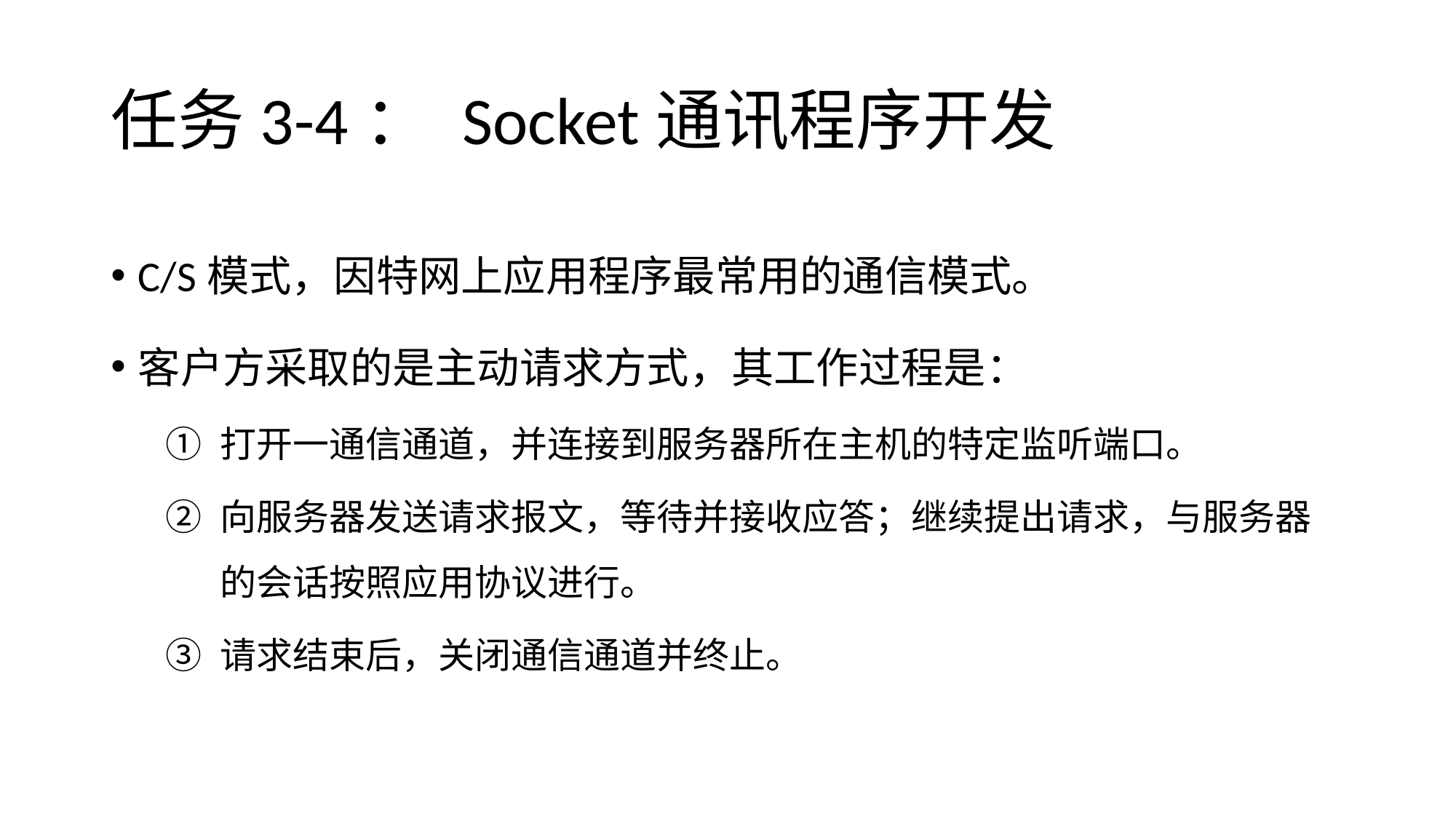

# 任务3-4： Socket通讯程序开发
C/S模式，因特网上应用程序最常用的通信模式。
客户方采取的是主动请求方式，其工作过程是：
打开一通信通道，并连接到服务器所在主机的特定监听端口。
向服务器发送请求报文，等待并接收应答；继续提出请求，与服务器的会话按照应用协议进行。
请求结束后，关闭通信通道并终止。